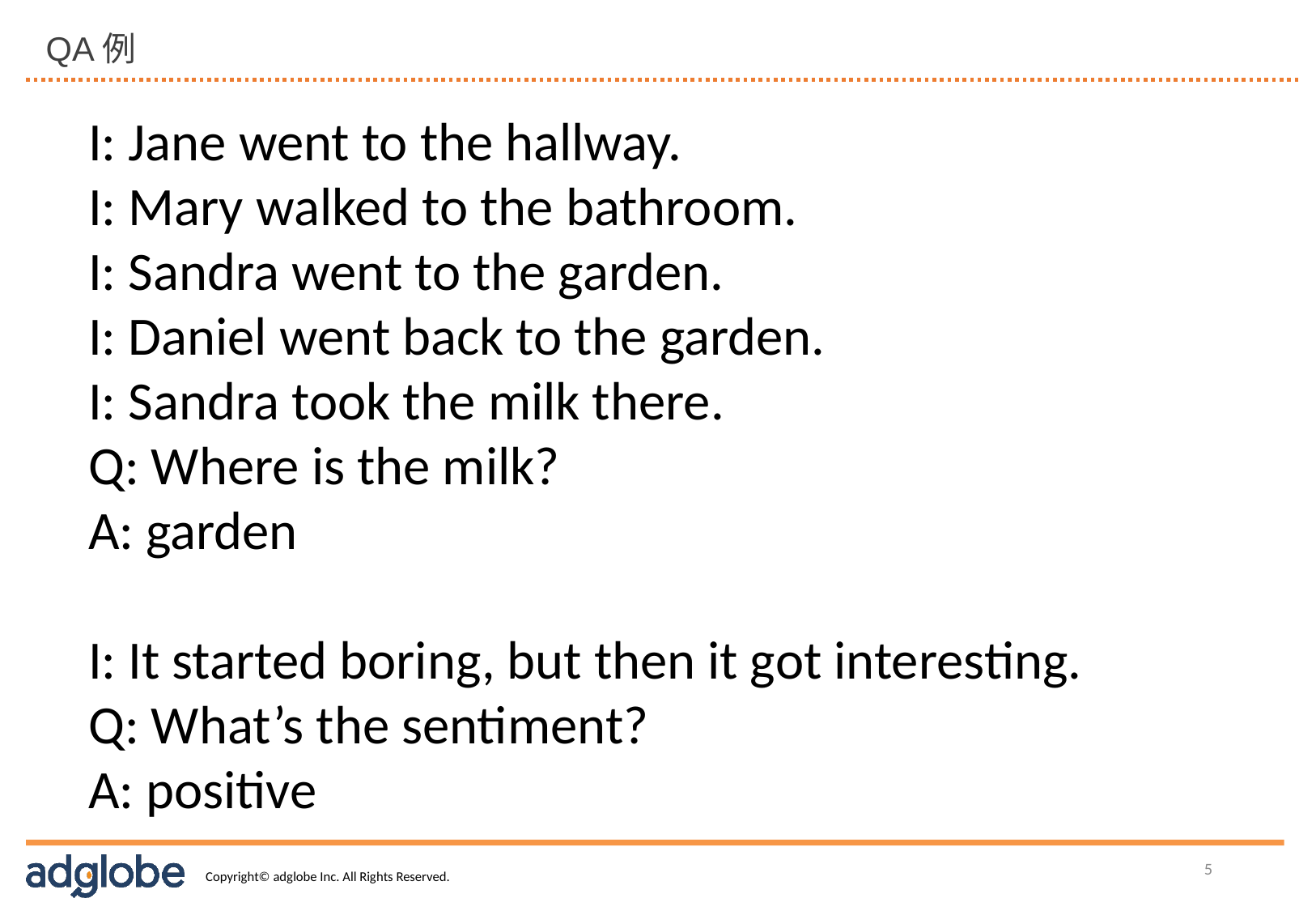

QA例
I: Jane went to the hallway.
I: Mary walked to the bathroom.
I: Sandra went to the garden.
I: Daniel went back to the garden.
I: Sandra took the milk there.
Q: Where is the milk?
A: garden

I: It started boring, but then it got interesting. Q: What’s the sentiment?
A: positive
5